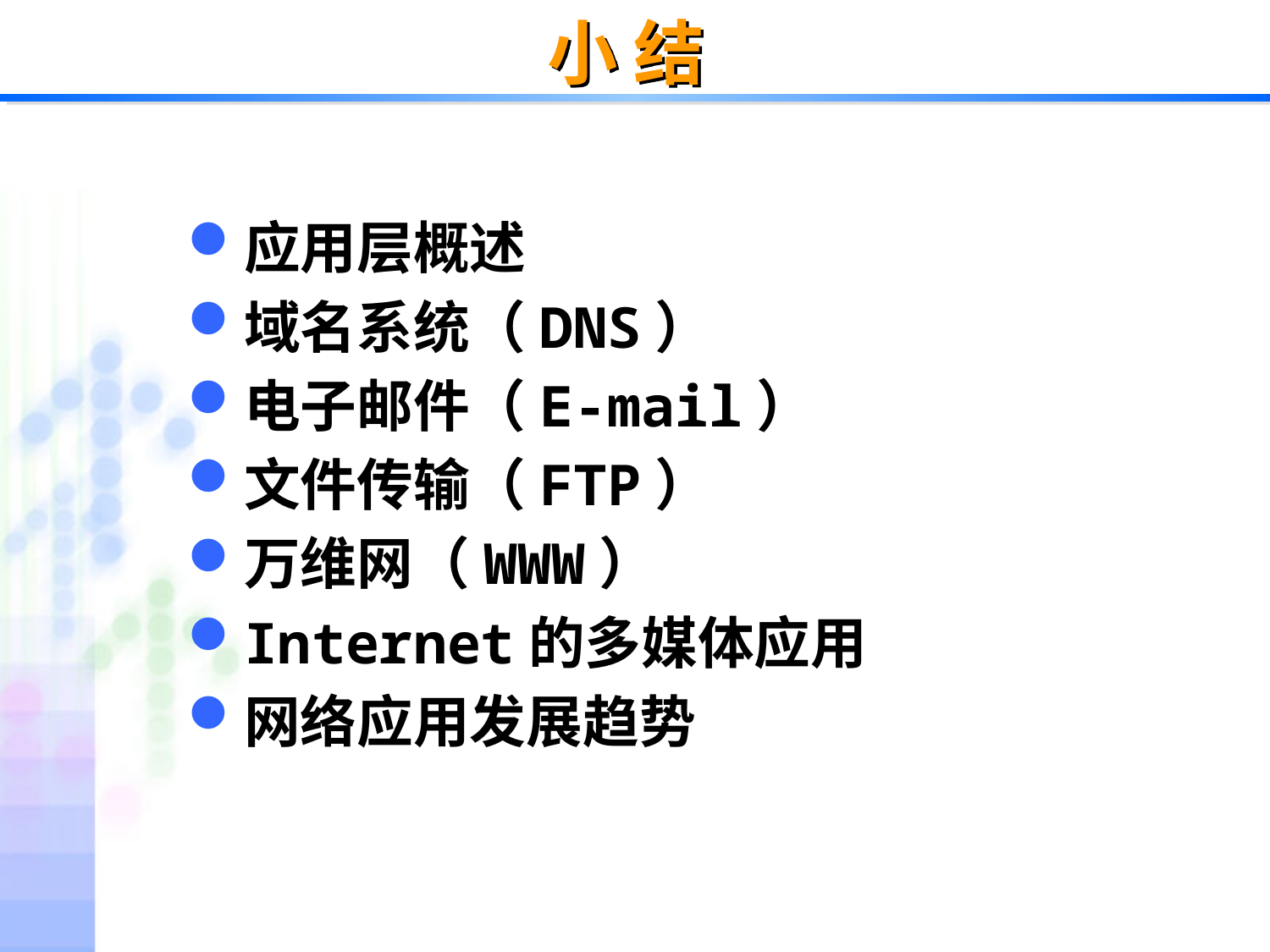

# 小 结
应用层概述
域名系统（DNS）
电子邮件（E-mail）
文件传输（FTP）
万维网（WWW）
Internet的多媒体应用
网络应用发展趋势